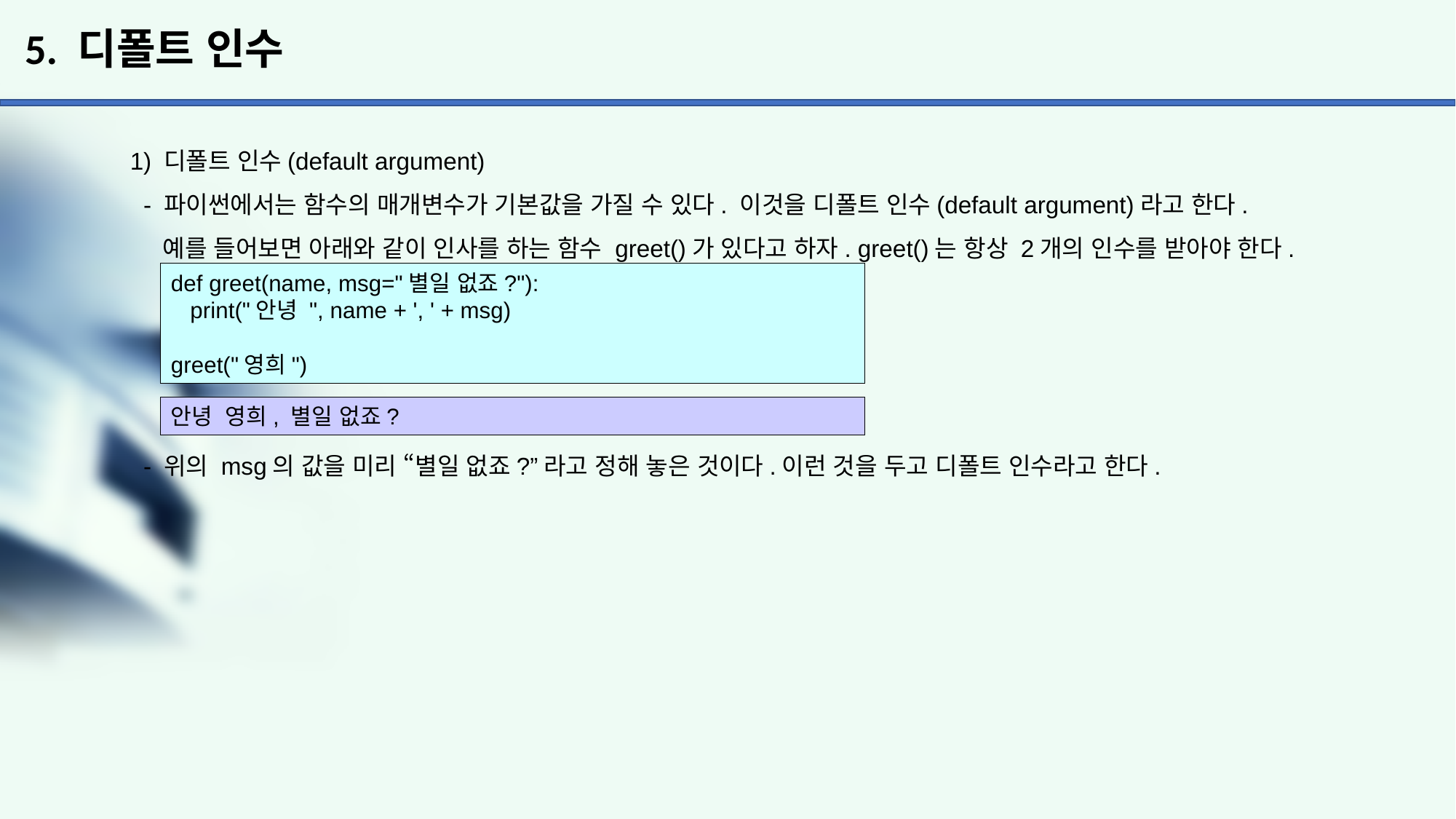

# 5. 디폴트 인수
1) 디폴트 인수(default argument)
  - 파이썬에서는 함수의 매개변수가 기본값을 가질 수 있다. 이것을 디폴트 인수(default argument)라고 한다.
    예를 들어보면 아래와 같이 인사를 하는 함수 greet()가 있다고 하자. greet()는 항상 2개의 인수를 받아야 한다.

  - 위의 msg의 값을 미리 “별일 없죠?”라고 정해 놓은 것이다.이런 것을 두고 디폴트 인수라고 한다.

def greet(name, msg="별일 없죠?"):
   print("안녕 ", name + ', ' + msg)

greet("영희")
안녕  영희, 별일 없죠?